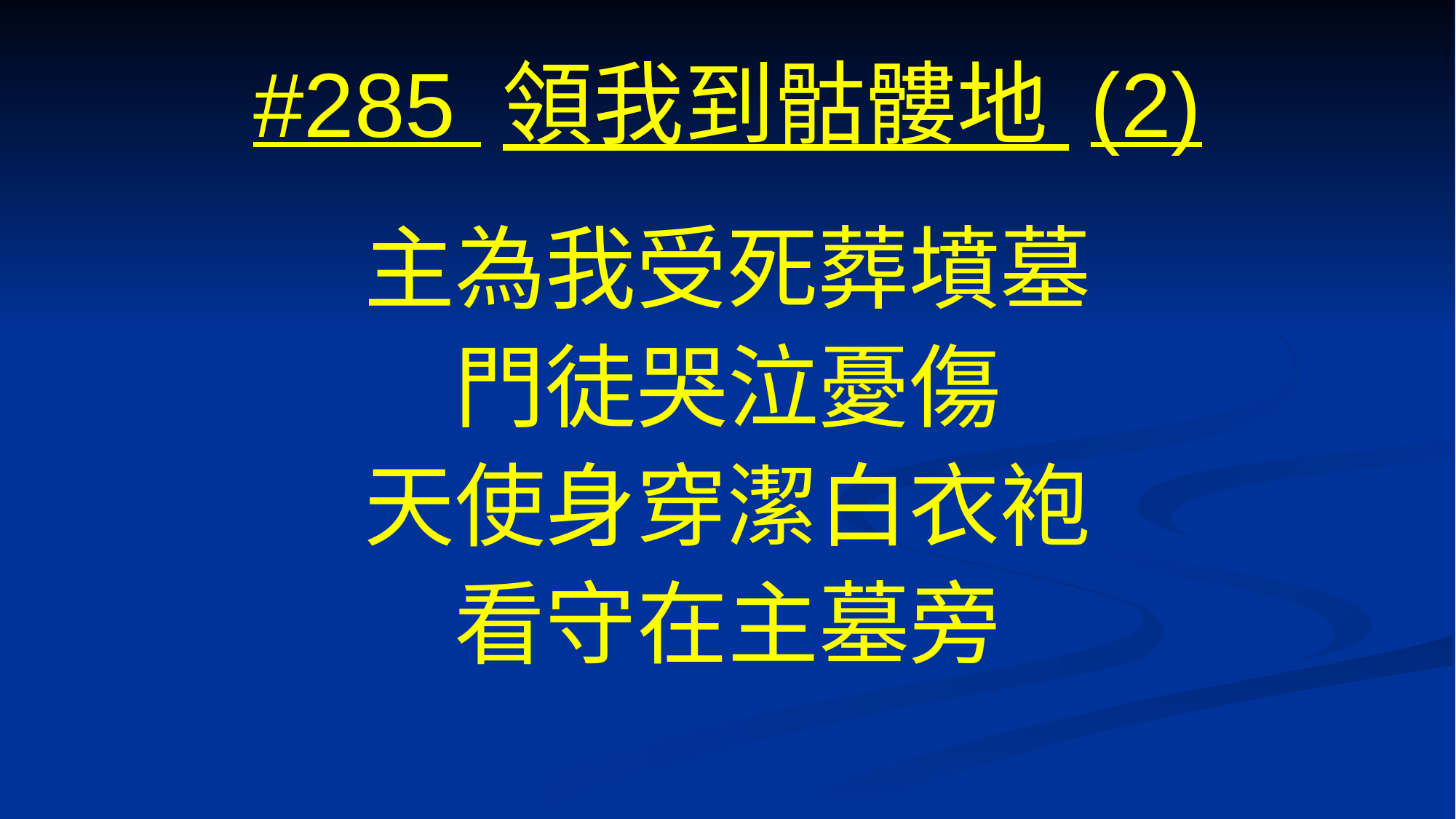

# #285 領我到骷髏地 (2)
主為我受死葬墳墓
門徒哭泣憂傷
天使身穿潔白衣袍
看守在主墓旁